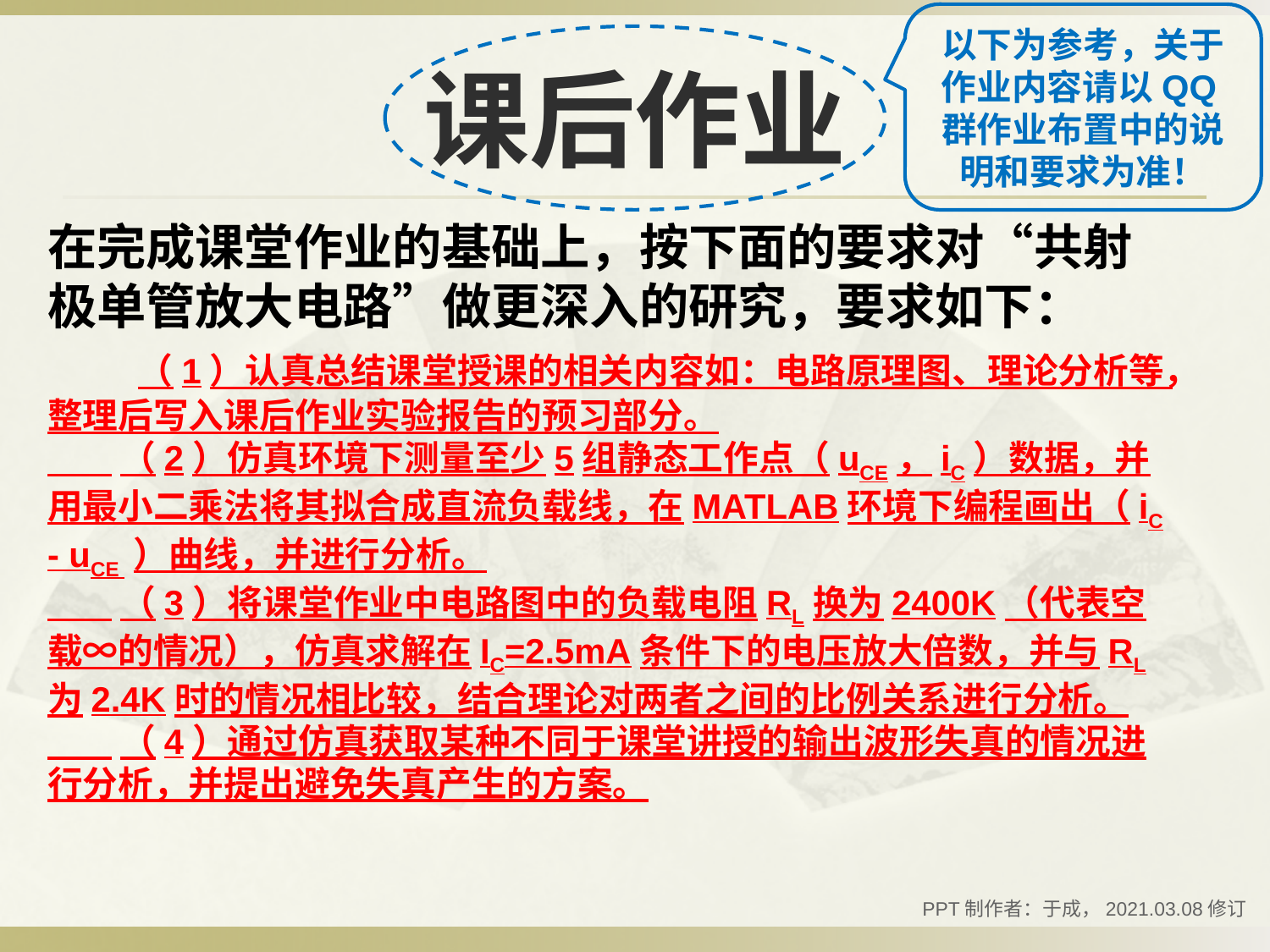

以下为参考，关于作业内容请以QQ群作业布置中的说明和要求为准！

# 课后作业
在完成课堂作业的基础上，按下面的要求对“共射极单管放大电路”做更深入的研究，要求如下：
       （1）认真总结课堂授课的相关内容如：电路原理图、理论分析等，整理后写入课后作业实验报告的预习部分。
        （2）仿真环境下测量至少5组静态工作点（uCE，iC）数据，并用最小二乘法将其拟合成直流负载线，在MATLAB环境下编程画出（iC - uCE ）曲线，并进行分析。
        （3）将课堂作业中电路图中的负载电阻RL换为2400K（代表空载∞的情况），仿真求解在IC=2.5mA条件下的电压放大倍数，并与RL为2.4K时的情况相比较，结合理论对两者之间的比例关系进行分析。
        （4）通过仿真获取某种不同于课堂讲授的输出波形失真的情况进行分析，并提出避免失真产生的方案。
PPT制作者：于成，2021.03.08修订